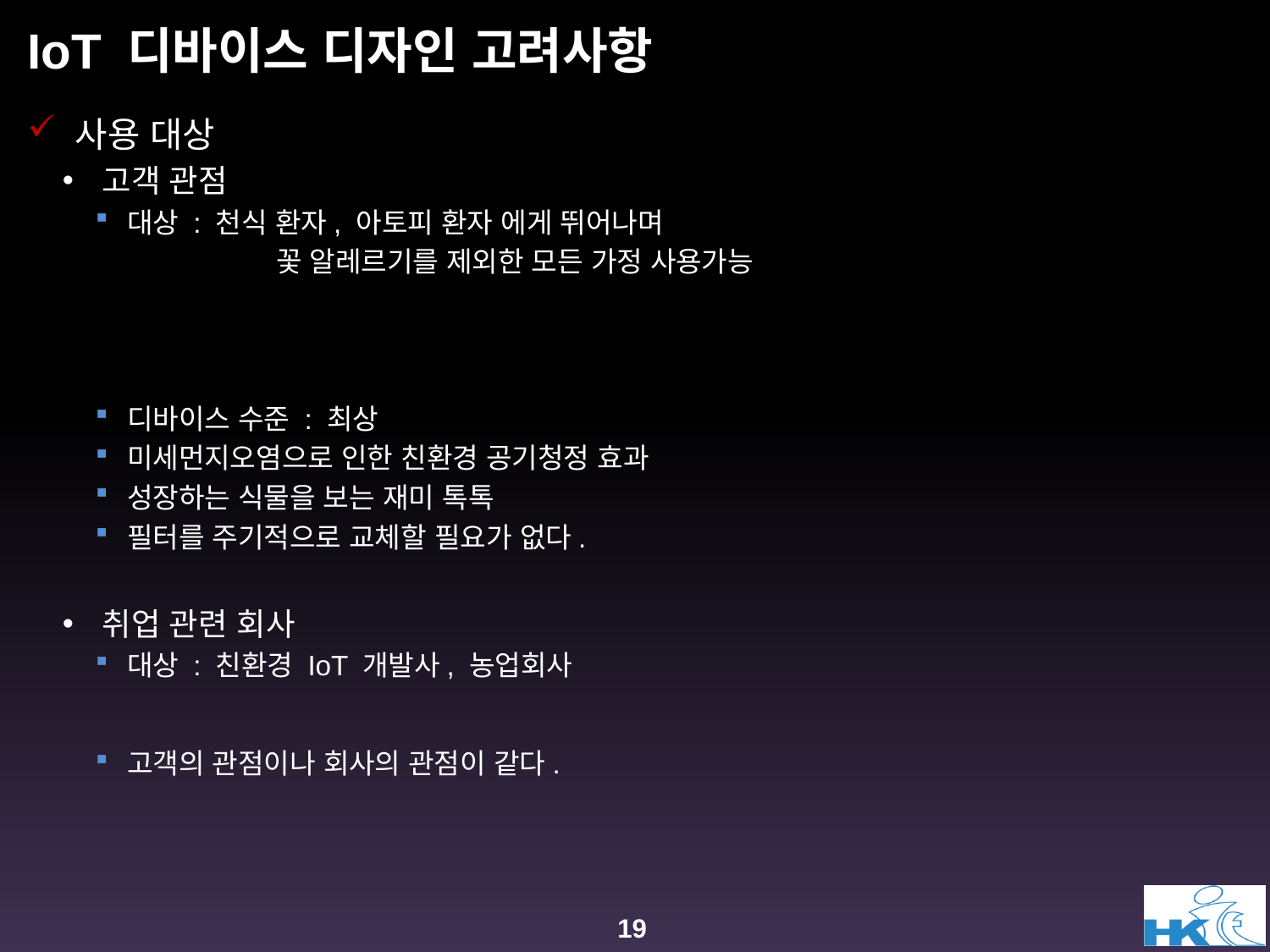

# IoT 디바이스 디자인 고려사항
사용 대상
고객 관점
대상 : 천식 환자, 아토피 환자 에게 뛰어나며
	      꽃 알레르기를 제외한 모든 가정 사용가능

디바이스 수준 : 최상
미세먼지오염으로 인한 친환경 공기청정 효과
성장하는 식물을 보는 재미 톡톡
필터를 주기적으로 교체할 필요가 없다.

취업 관련 회사
대상 : 친환경 IoT 개발사, 농업회사

고객의 관점이나 회사의 관점이 같다.

19